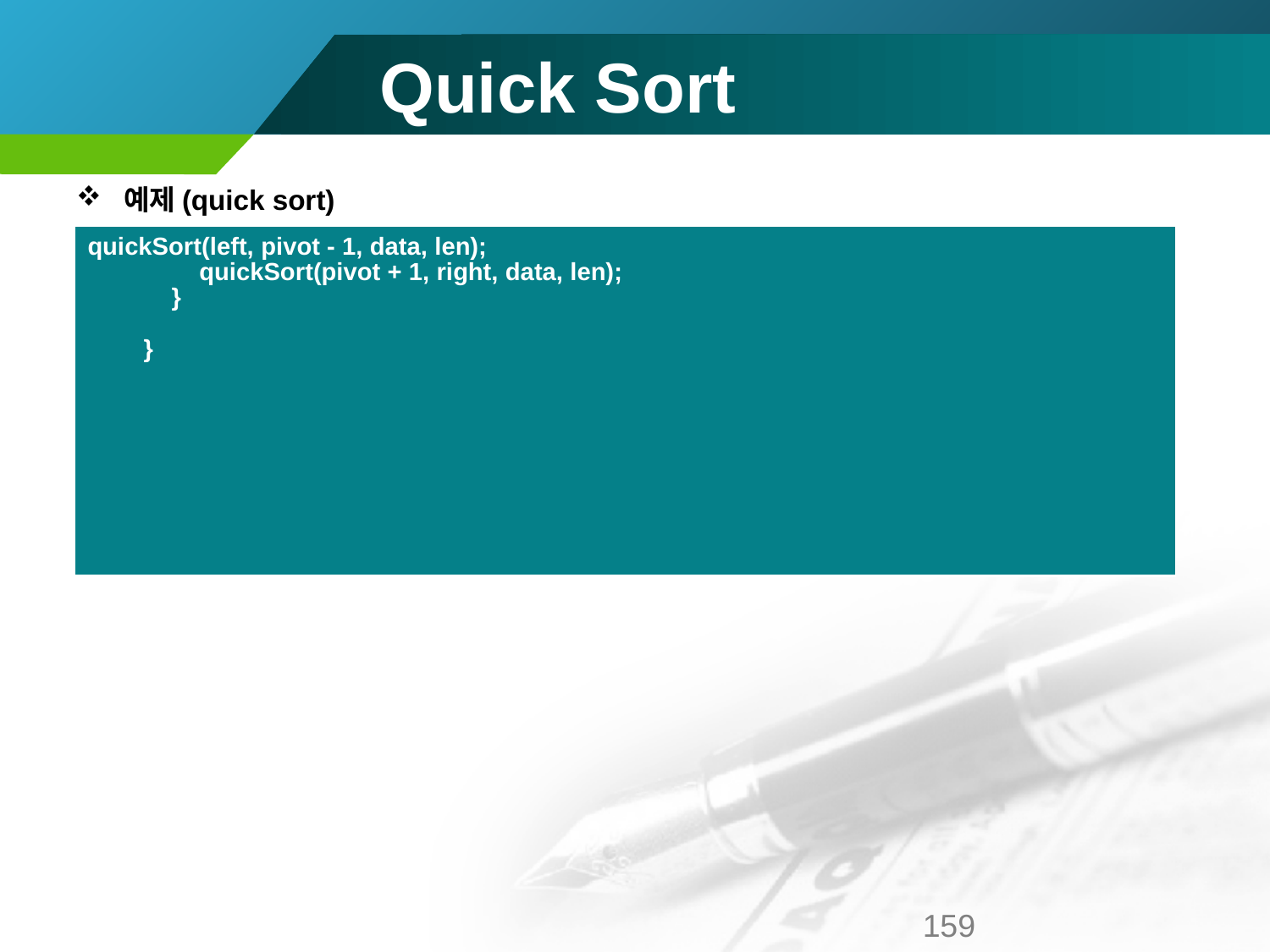

# Quick Sort
예제(quick sort)
| quickSort(left, pivot - 1, data, len); quickSort(pivot + 1, right, data, len); } } |
| --- |
159